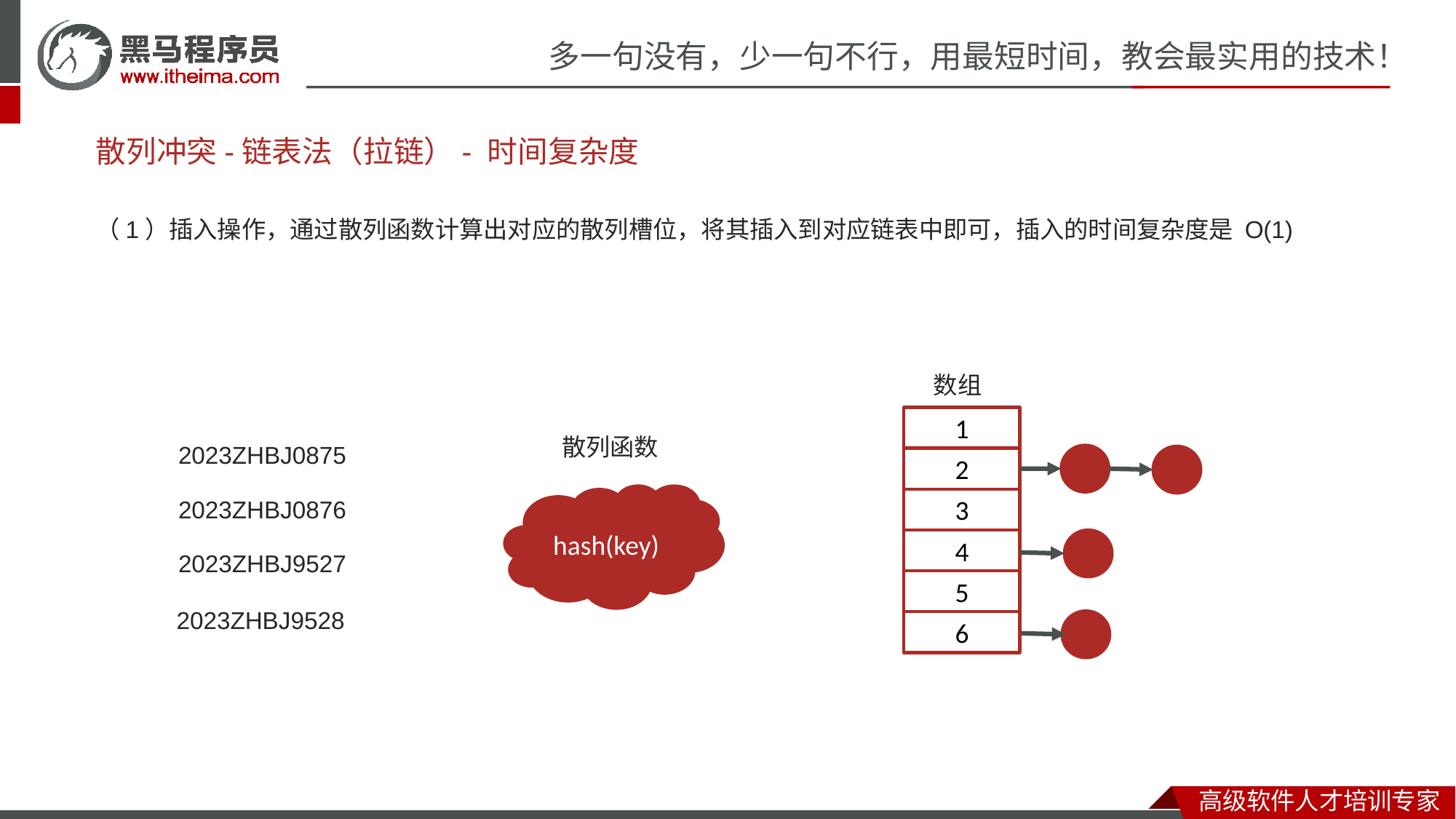

# 散列冲突-链表法（拉链）- 时间复杂度
（1）插入操作，通过散列函数计算出对应的散列槽位，将其插入到对应链表中即可，插入的时间复杂度是 O(1)

数组
1
2
3
4
5
6
散列函数
2023ZHBJ0875

2023ZHBJ0876
hash(key)
2023ZHBJ9527

2023ZHBJ9528